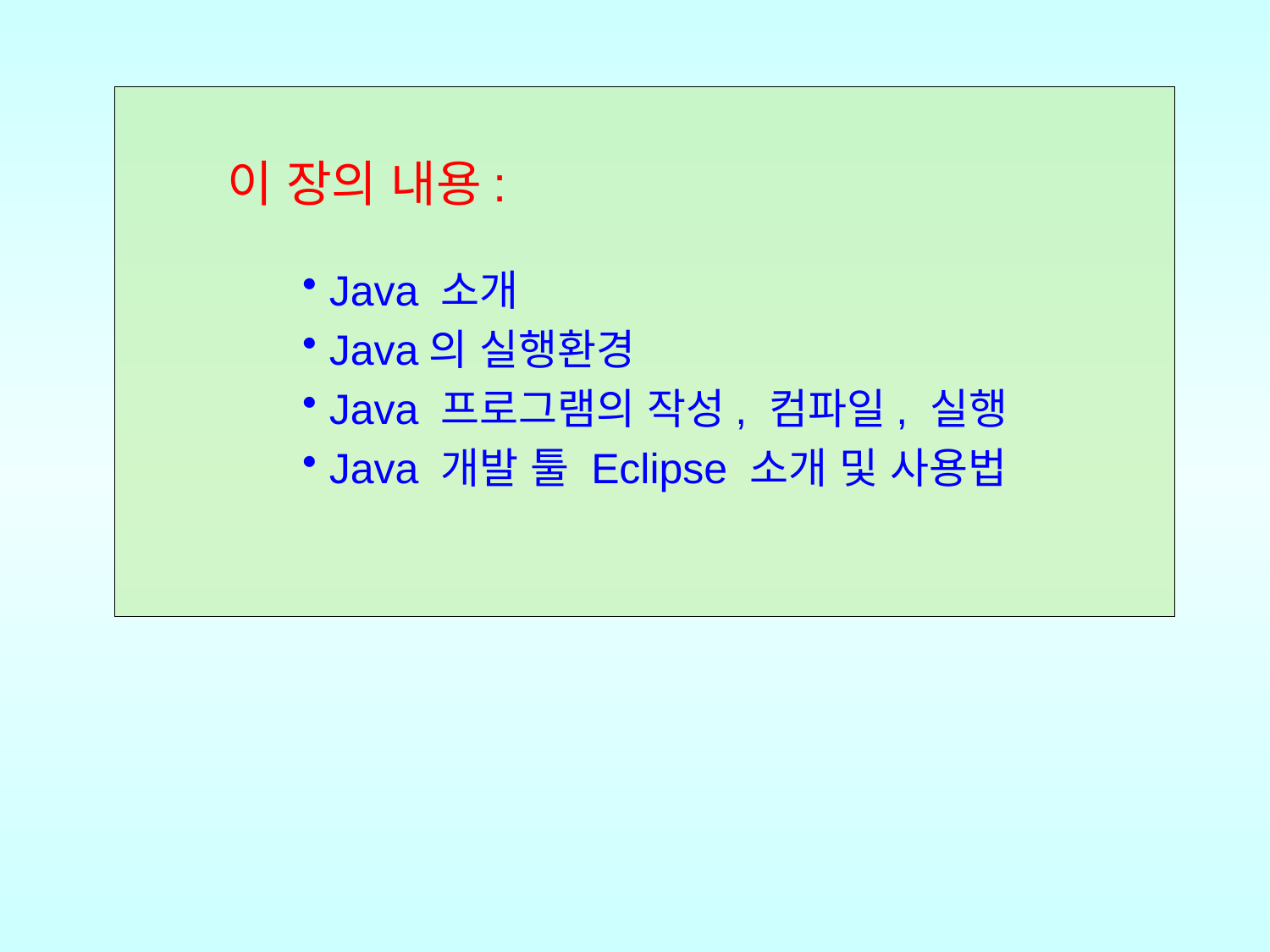

이 장의 내용:

 Java 소개
 Java의 실행환경
 Java 프로그램의 작성, 컴파일, 실행
 Java 개발 툴 Eclipse 소개 및 사용법